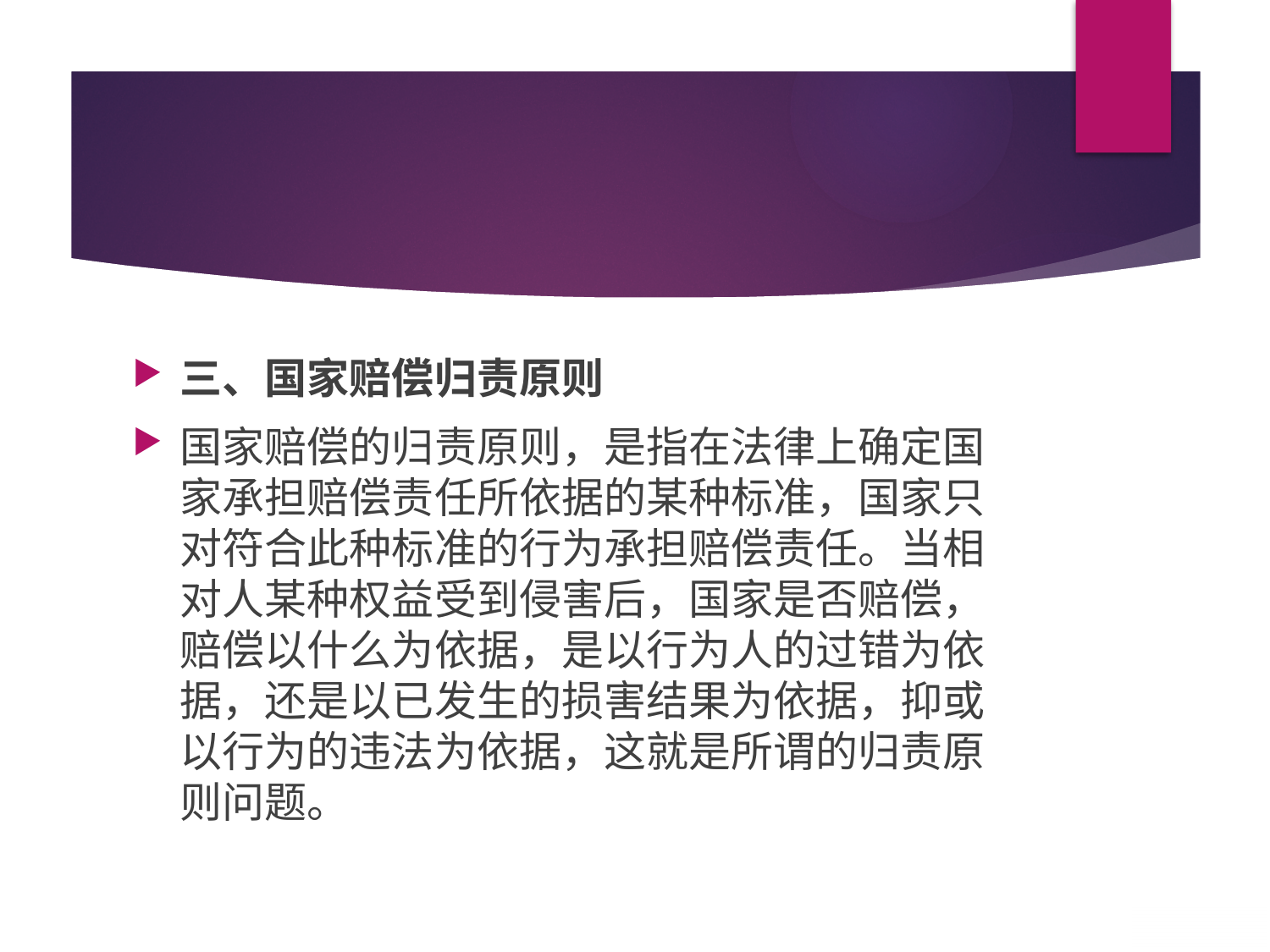

8
#
三、国家赔偿归责原则
国家赔偿的归责原则，是指在法律上确定国家承担赔偿责任所依据的某种标准，国家只对符合此种标准的行为承担赔偿责任。当相对人某种权益受到侵害后，国家是否赔偿，赔偿以什么为依据，是以行为人的过错为依据，还是以已发生的损害结果为依据，抑或以行为的违法为依据，这就是所谓的归责原则问题。